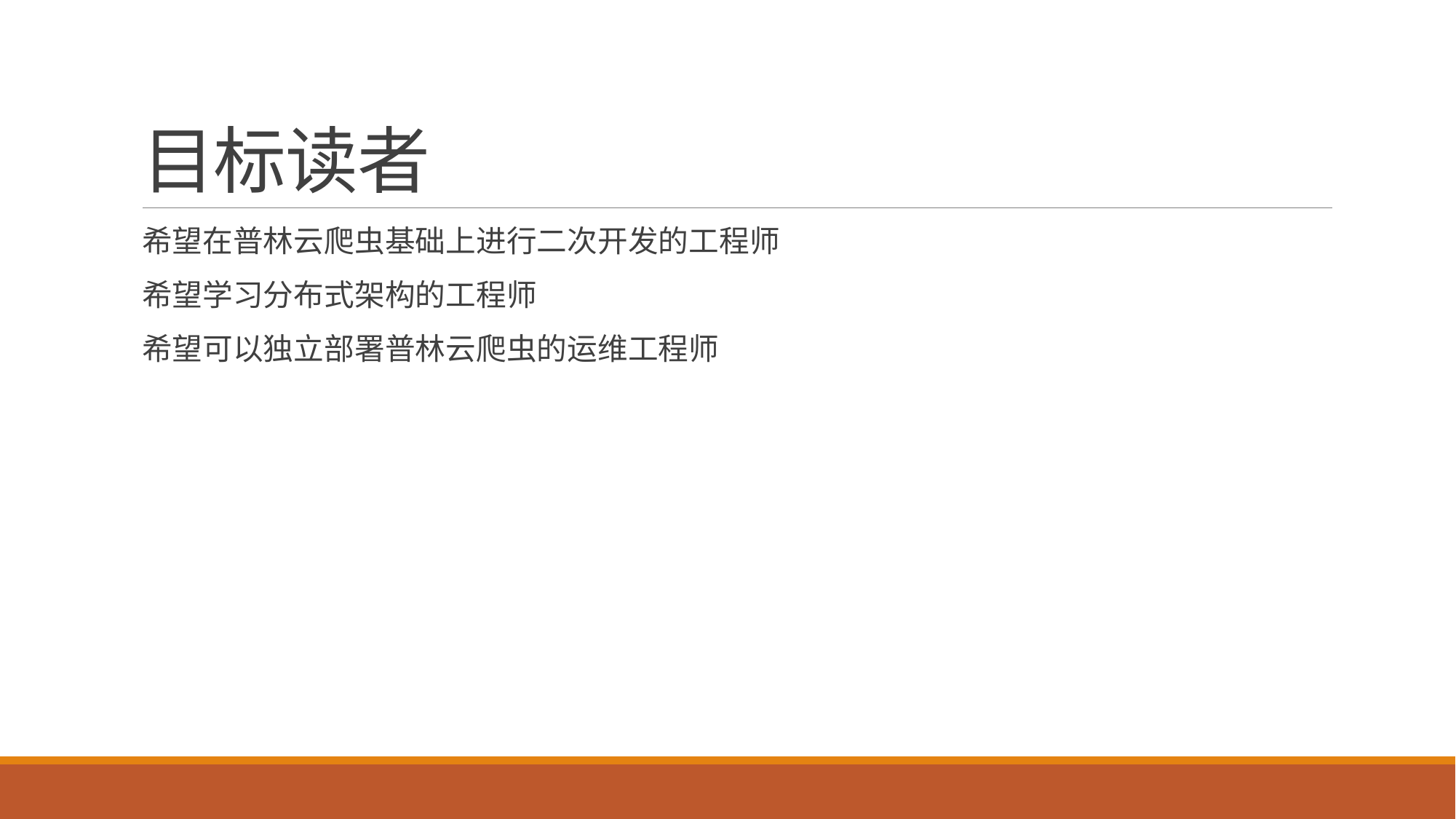

# 目标读者
希望在普林云爬虫基础上进行二次开发的工程师
希望学习分布式架构的工程师
希望可以独立部署普林云爬虫的运维工程师